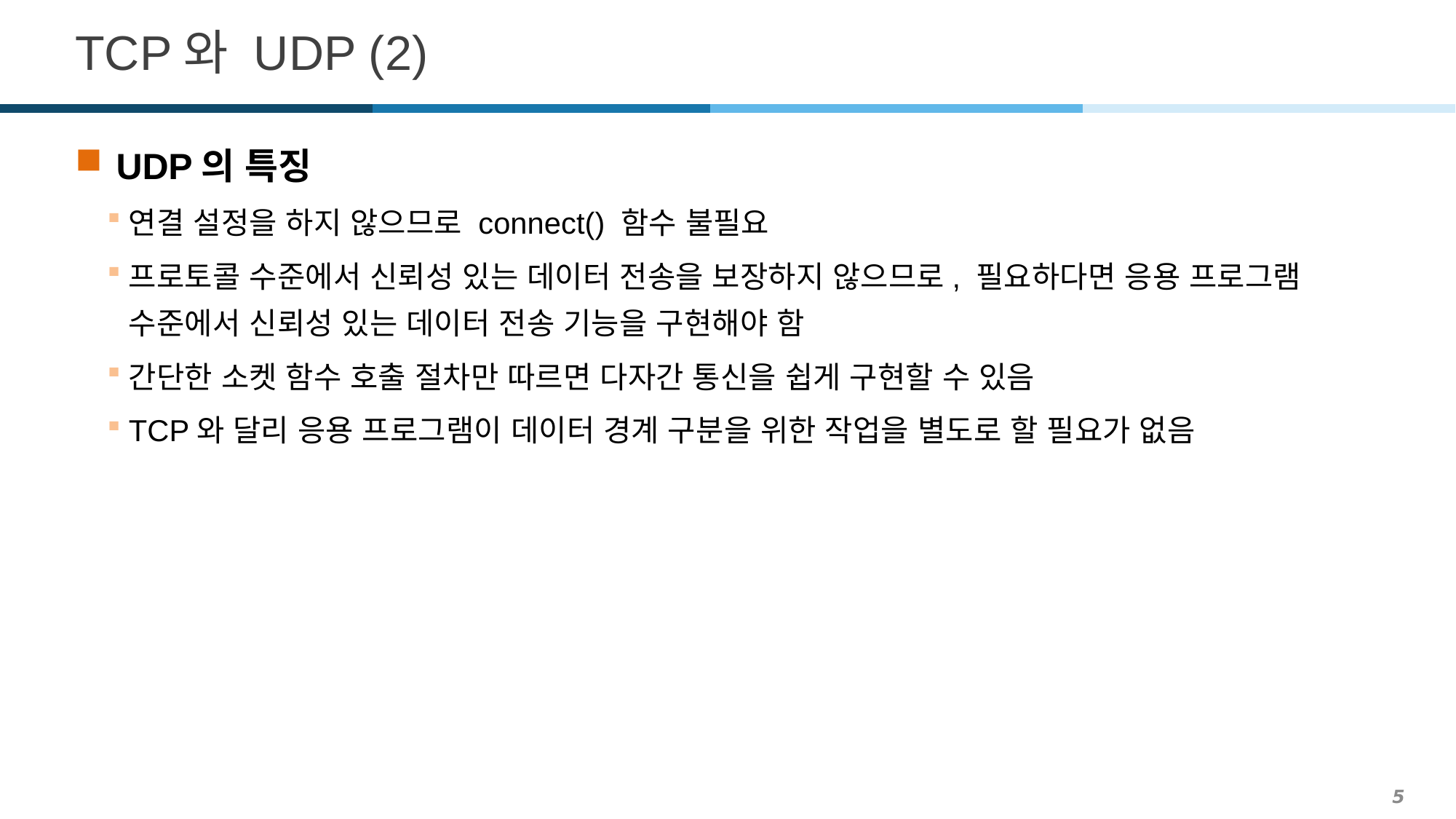

# TCP와 UDP (2)
UDP의 특징
연결 설정을 하지 않으므로 connect() 함수 불필요
프로토콜 수준에서 신뢰성 있는 데이터 전송을 보장하지 않으므로, 필요하다면 응용 프로그램 수준에서 신뢰성 있는 데이터 전송 기능을 구현해야 함
간단한 소켓 함수 호출 절차만 따르면 다자간 통신을 쉽게 구현할 수 있음
TCP와 달리 응용 프로그램이 데이터 경계 구분을 위한 작업을 별도로 할 필요가 없음